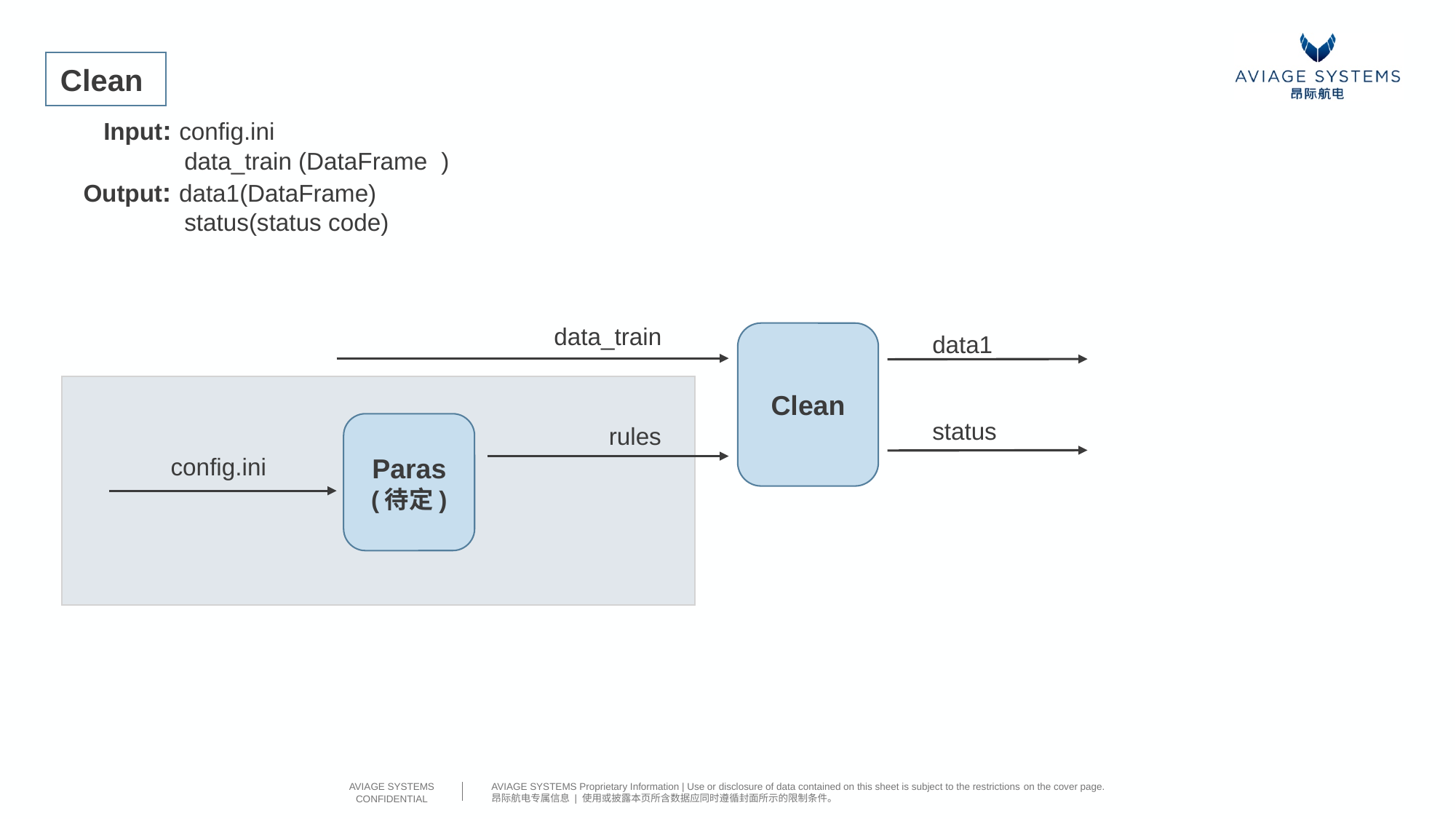

Clean
   Input: config.ini
               data_train (DataFrame  )
Output: data1(DataFrame)
               status(status code)

data_train
Clean
data1

status
Paras
(待定)
rules
config.ini